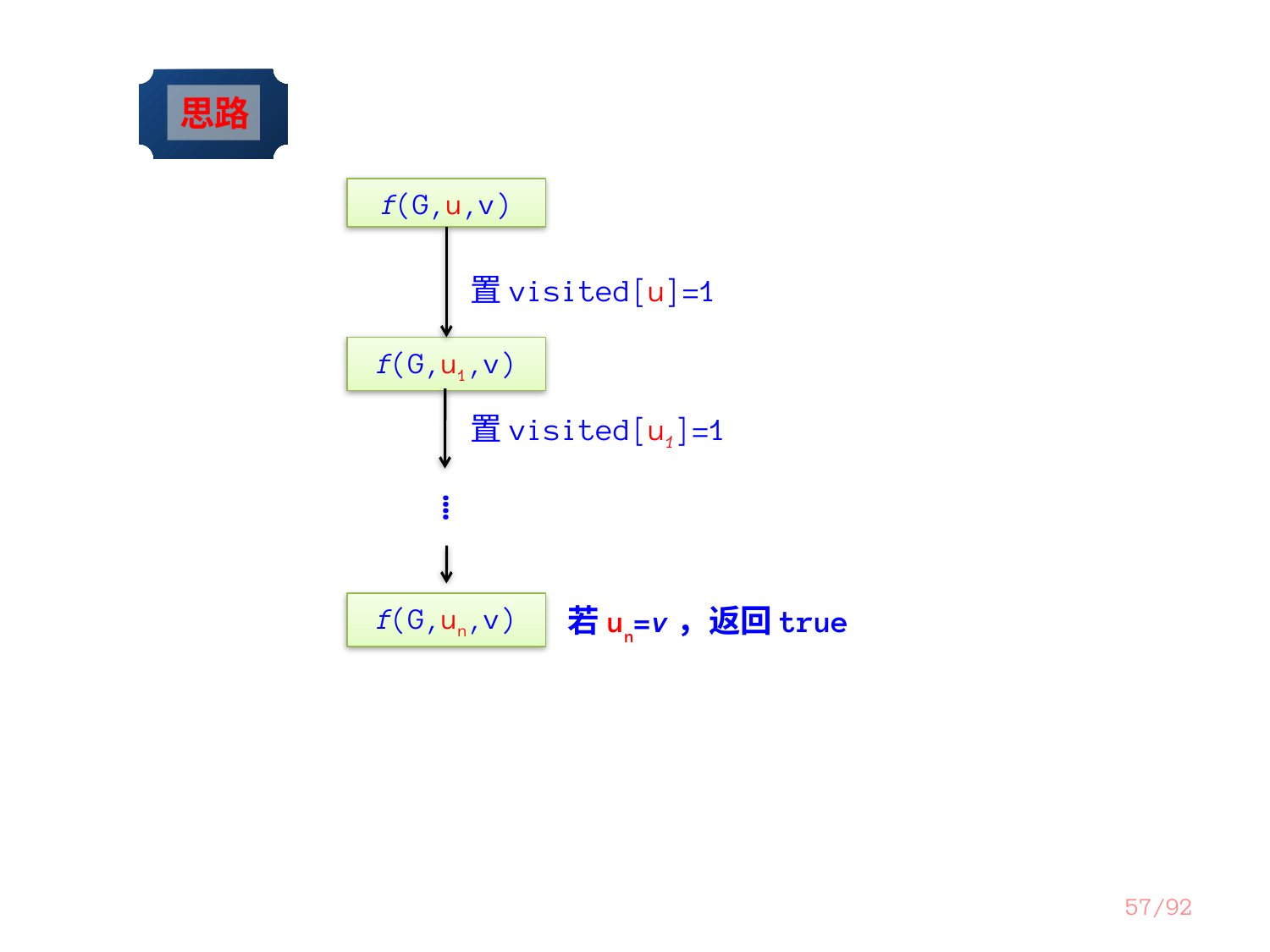

思路
f(G,u,v)
置visited[u]=1
f(G,u1,v)
置visited[u1]=1
⁞
f(G,un,v)
若un=v，返回true
57/92